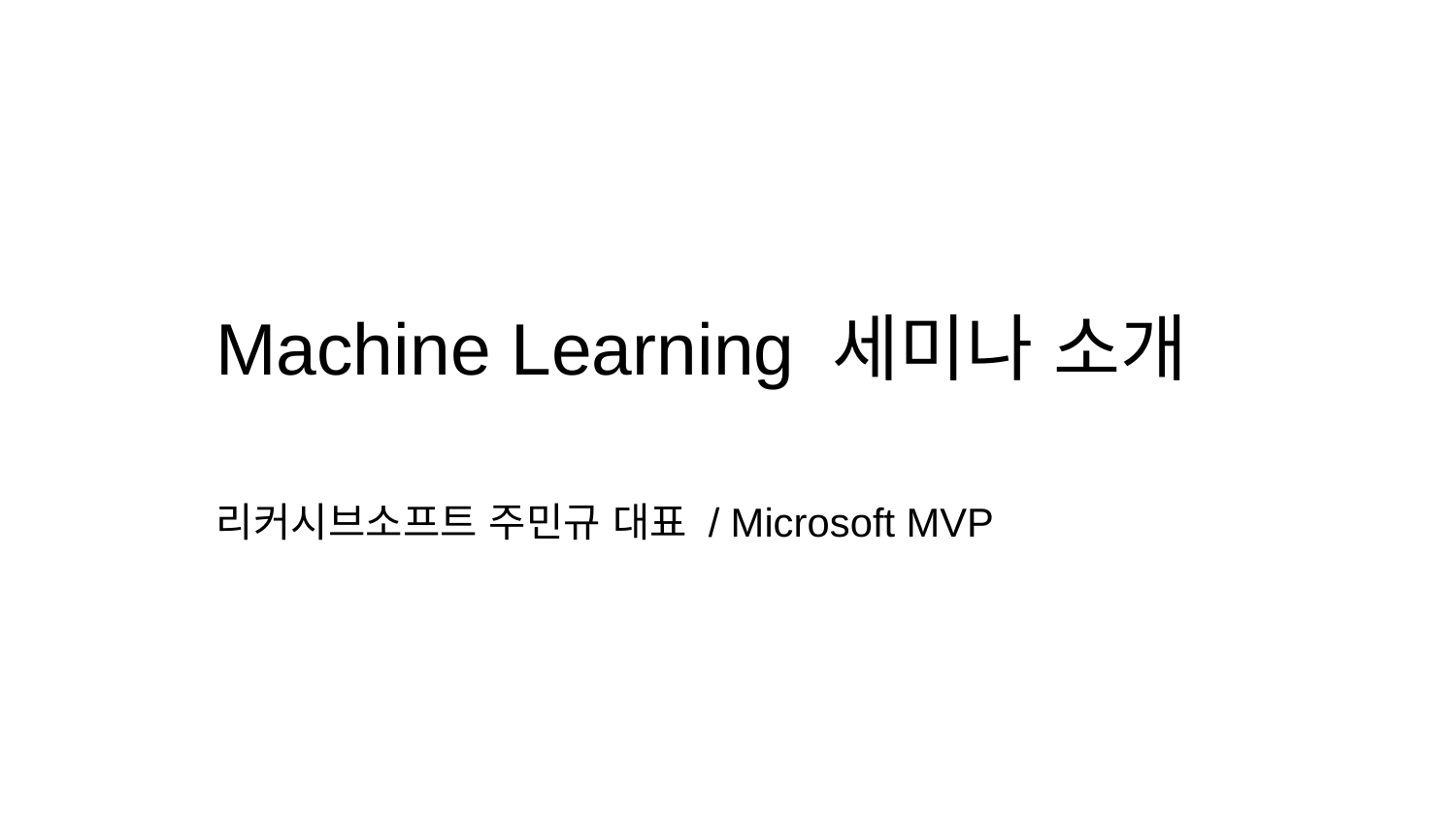

Machine Learning 세미나 소개
리커시브소프트 주민규 대표 / Microsoft MVP